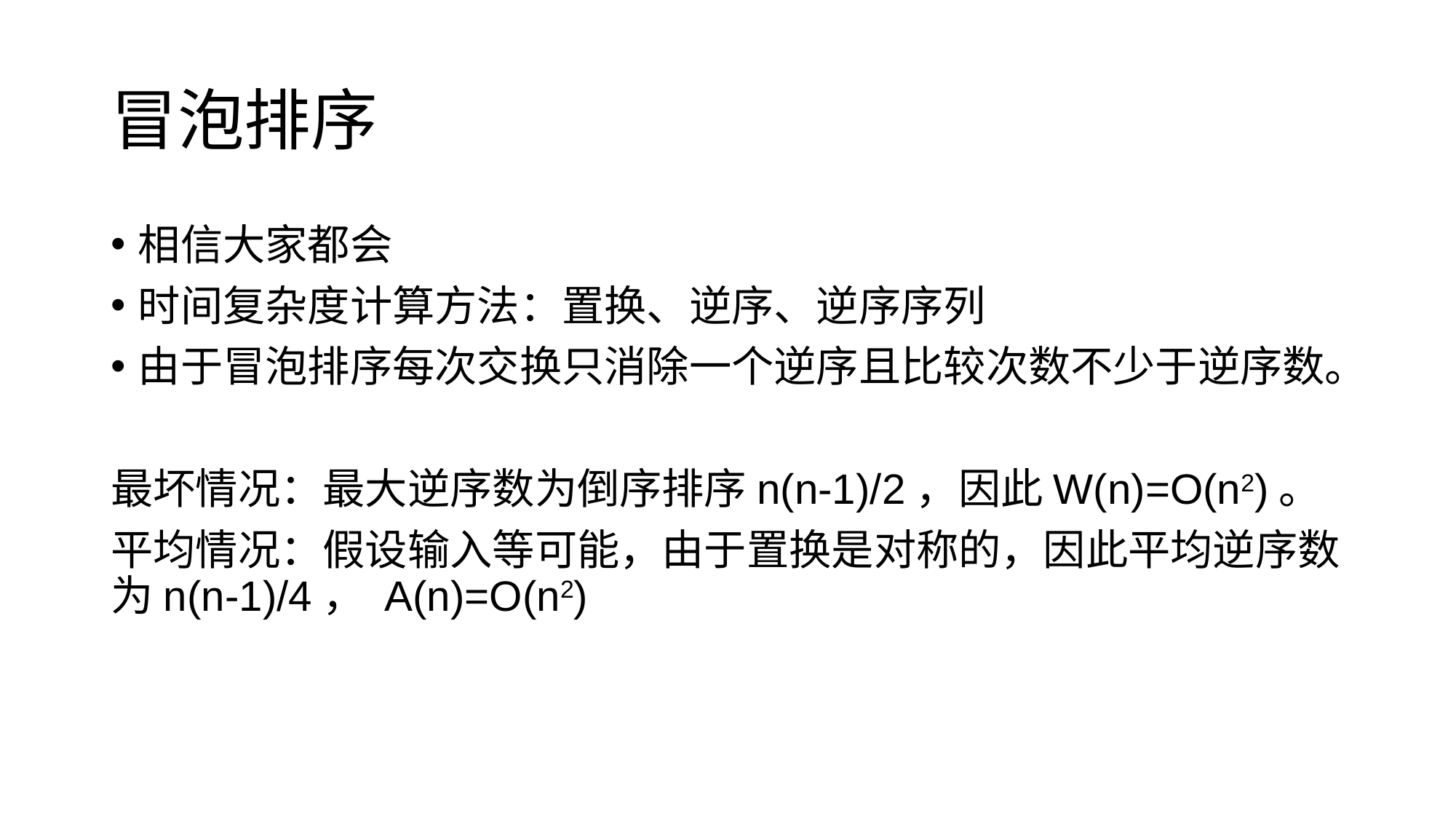

# 冒泡排序
相信大家都会
时间复杂度计算方法：置换、逆序、逆序序列
由于冒泡排序每次交换只消除一个逆序且比较次数不少于逆序数。

最坏情况：最大逆序数为倒序排序n(n-1)/2，因此W(n)=O(n2)。
平均情况：假设输入等可能，由于置换是对称的，因此平均逆序数为n(n-1)/4， A(n)=O(n2)